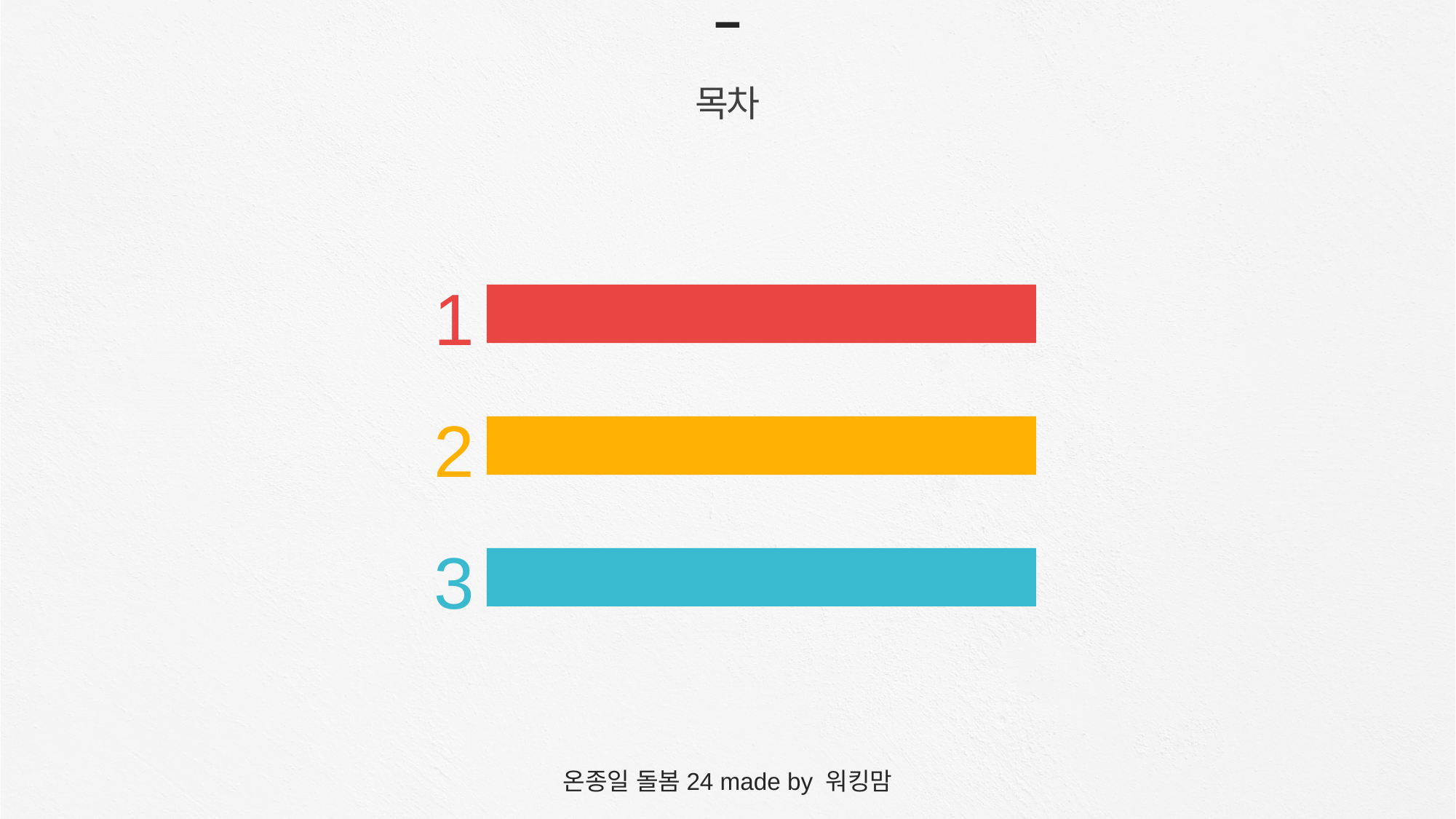

목차
1

돌봄수요에 대한 필요성과 문제인식
2

데이터 분석을 통한 돌봄수요 모델링
3

모델링을 활용한 비즈니스 아이디어 구현
온종일 돌봄24 made by 워킹맘